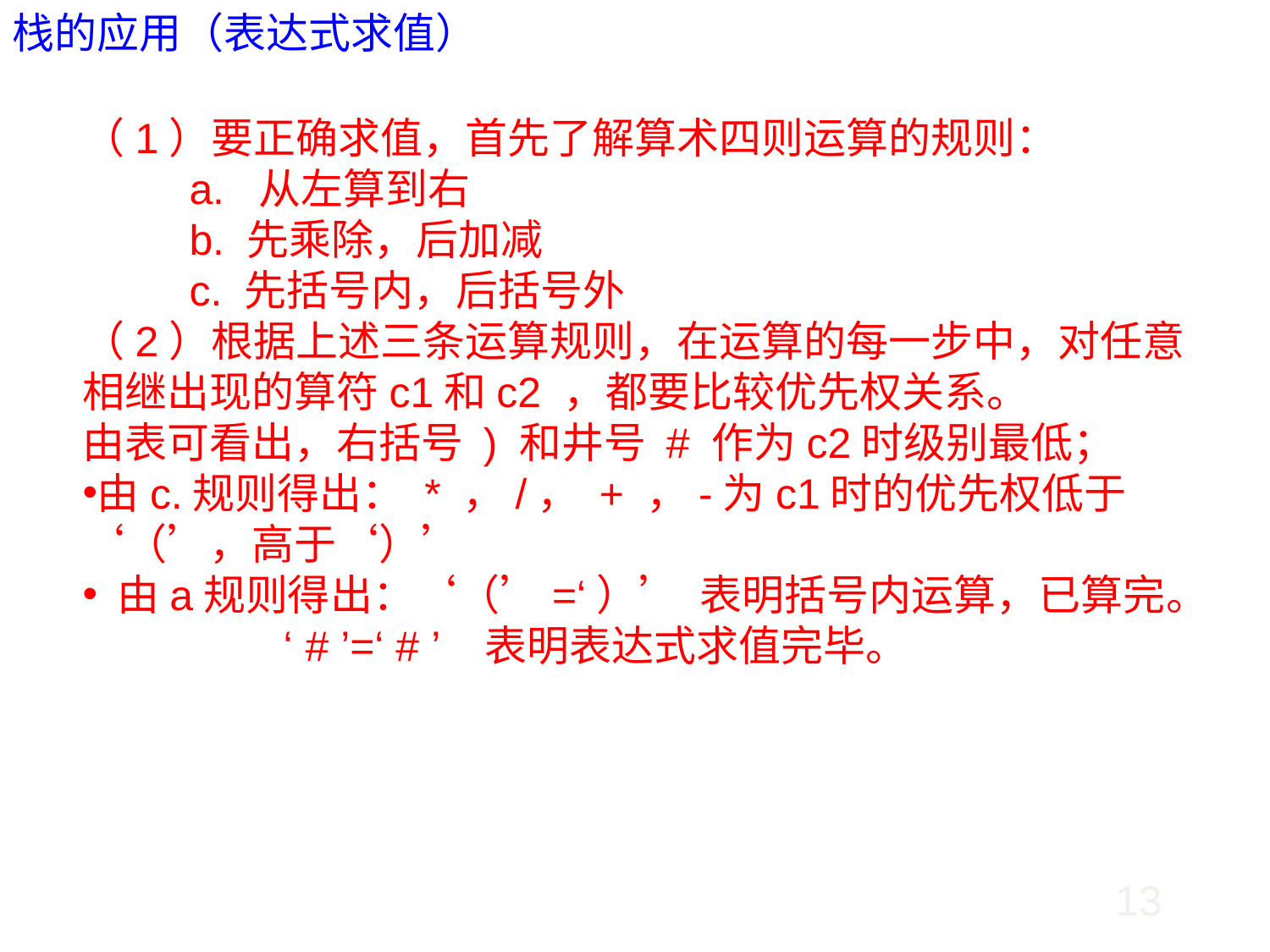

栈的应用（表达式求值）
（1）要正确求值，首先了解算术四则运算的规则：
         a.  从左算到右
         b. 先乘除，后加减
         c. 先括号内，后括号外
（2）根据上述三条运算规则，在运算的每一步中，对任意相继出现的算符c1和c2 ，都要比较优先权关系。
由表可看出，右括号 ) 和井号 # 作为c2时级别最低；
由c.规则得出： * ，/， + ，-为c1时的优先权低于‘（’，高于‘）’
 由a规则得出：‘（’=‘）’  表明括号内运算，已算完。
                 ‘ # ’=‘ # ’   表明表达式求值完毕。
13